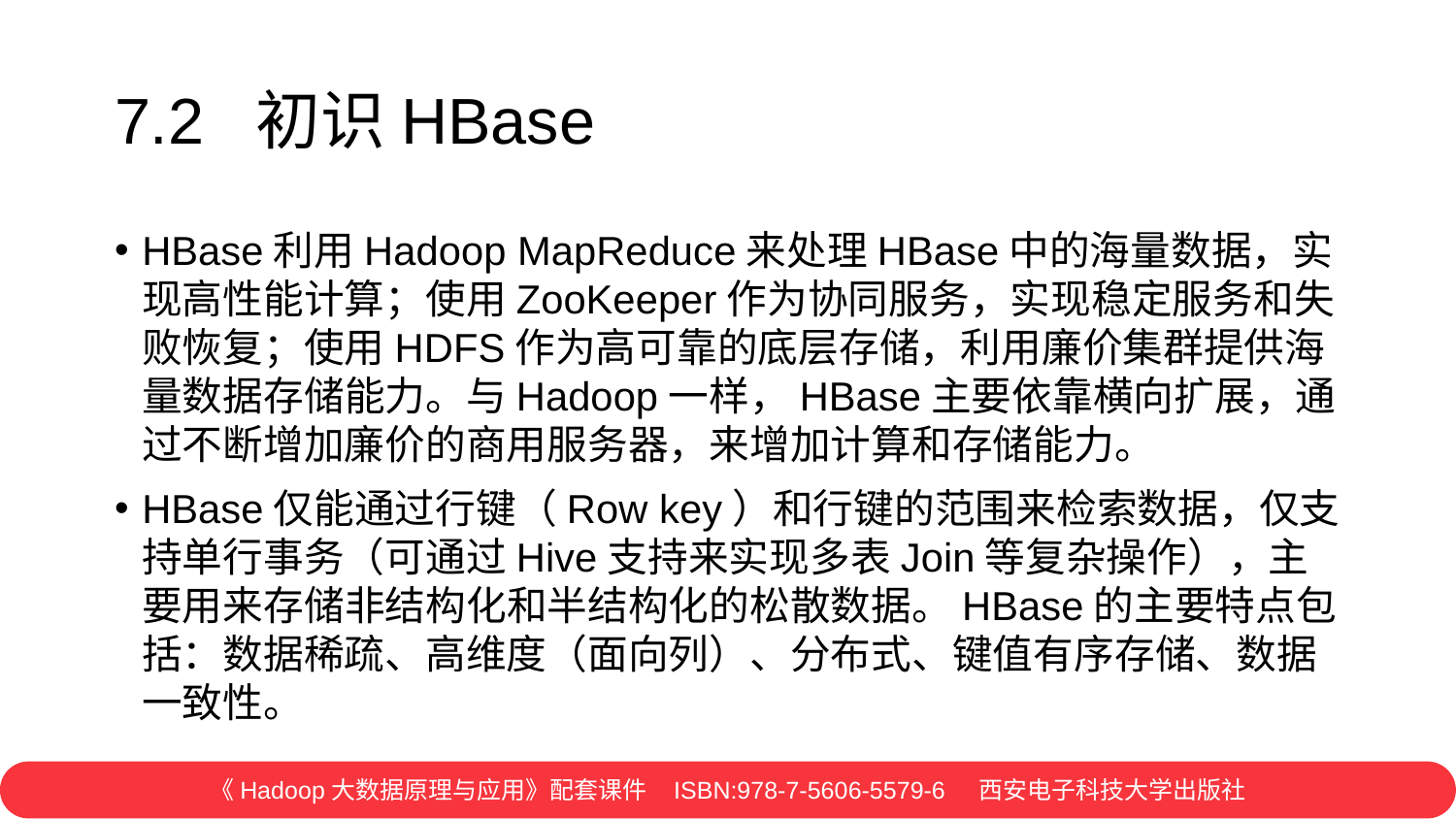

# 7.2  初识HBase
HBase利用Hadoop MapReduce来处理HBase中的海量数据，实现高性能计算；使用ZooKeeper作为协同服务，实现稳定服务和失败恢复；使用HDFS作为高可靠的底层存储，利用廉价集群提供海量数据存储能力。与Hadoop一样，HBase主要依靠横向扩展，通过不断增加廉价的商用服务器，来增加计算和存储能力。
HBase仅能通过行键（Row key）和行键的范围来检索数据，仅支持单行事务（可通过Hive支持来实现多表Join等复杂操作），主要用来存储非结构化和半结构化的松散数据。HBase的主要特点包括：数据稀疏、高维度（面向列）、分布式、键值有序存储、数据一致性。